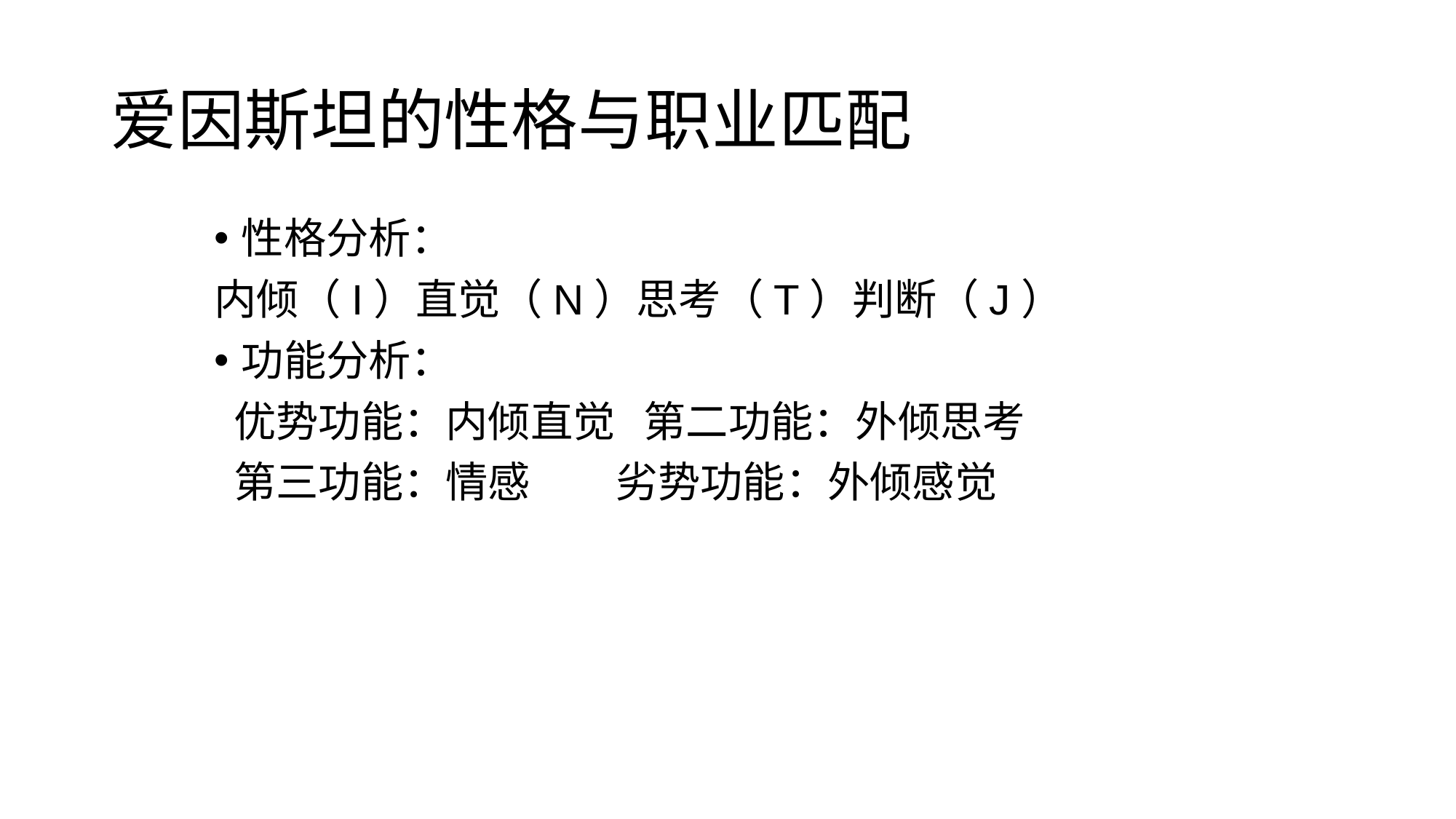

# 爱因斯坦的性格与职业匹配
性格分析：
内倾（I）直觉（N）思考（T）判断（J）
功能分析：
 优势功能：内倾直觉   第二功能：外倾思考
 第三功能：情感         劣势功能：外倾感觉